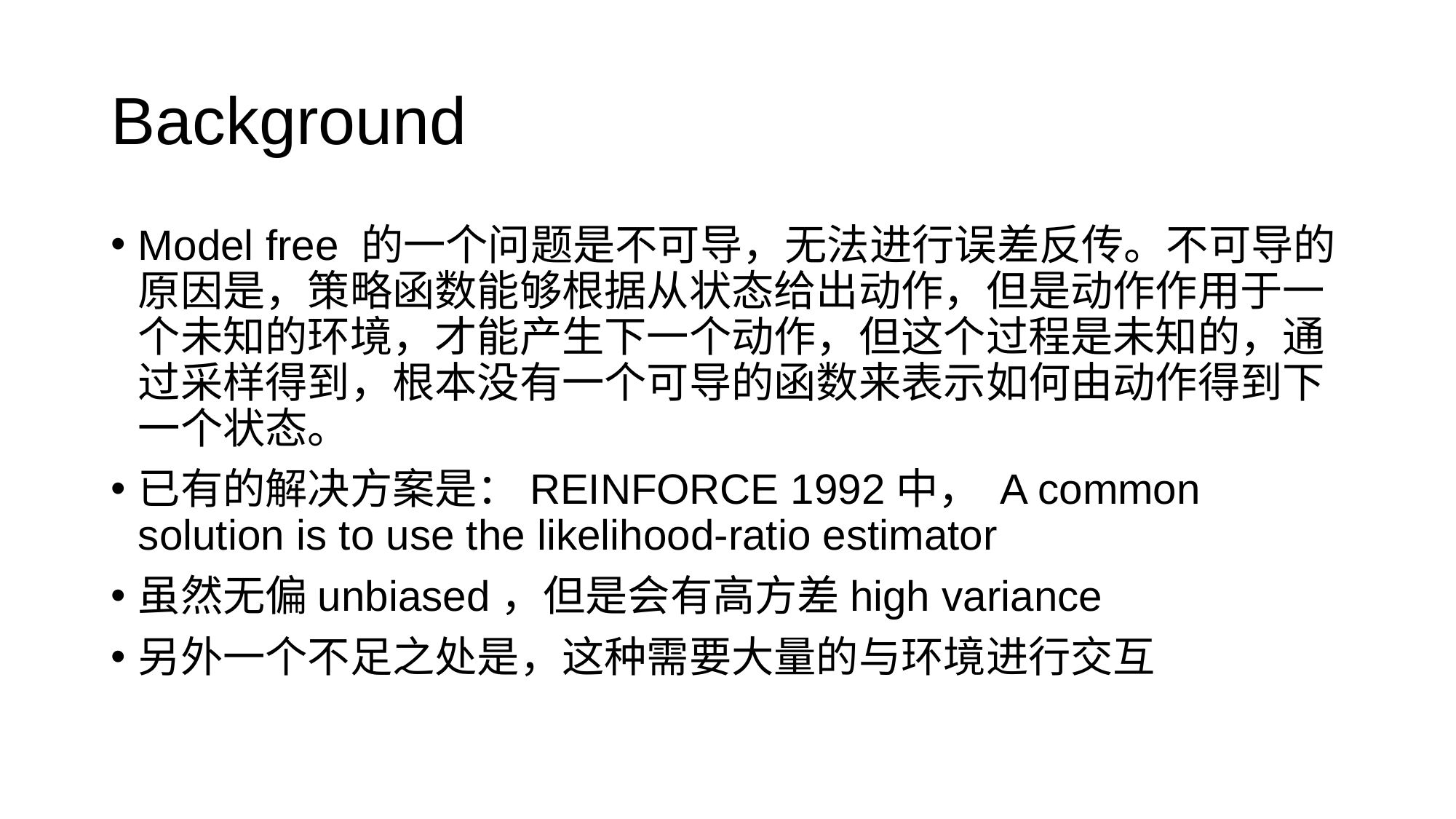

# Background
Model free 的一个问题是不可导，无法进行误差反传。不可导的原因是，策略函数能够根据从状态给出动作，但是动作作用于一个未知的环境，才能产生下一个动作，但这个过程是未知的，通过采样得到，根本没有一个可导的函数来表示如何由动作得到下一个状态。
已有的解决方案是：REINFORCE 1992中， A common solution is to use the likelihood-ratio estimator
虽然无偏unbiased，但是会有高方差high variance
另外一个不足之处是，这种需要大量的与环境进行交互